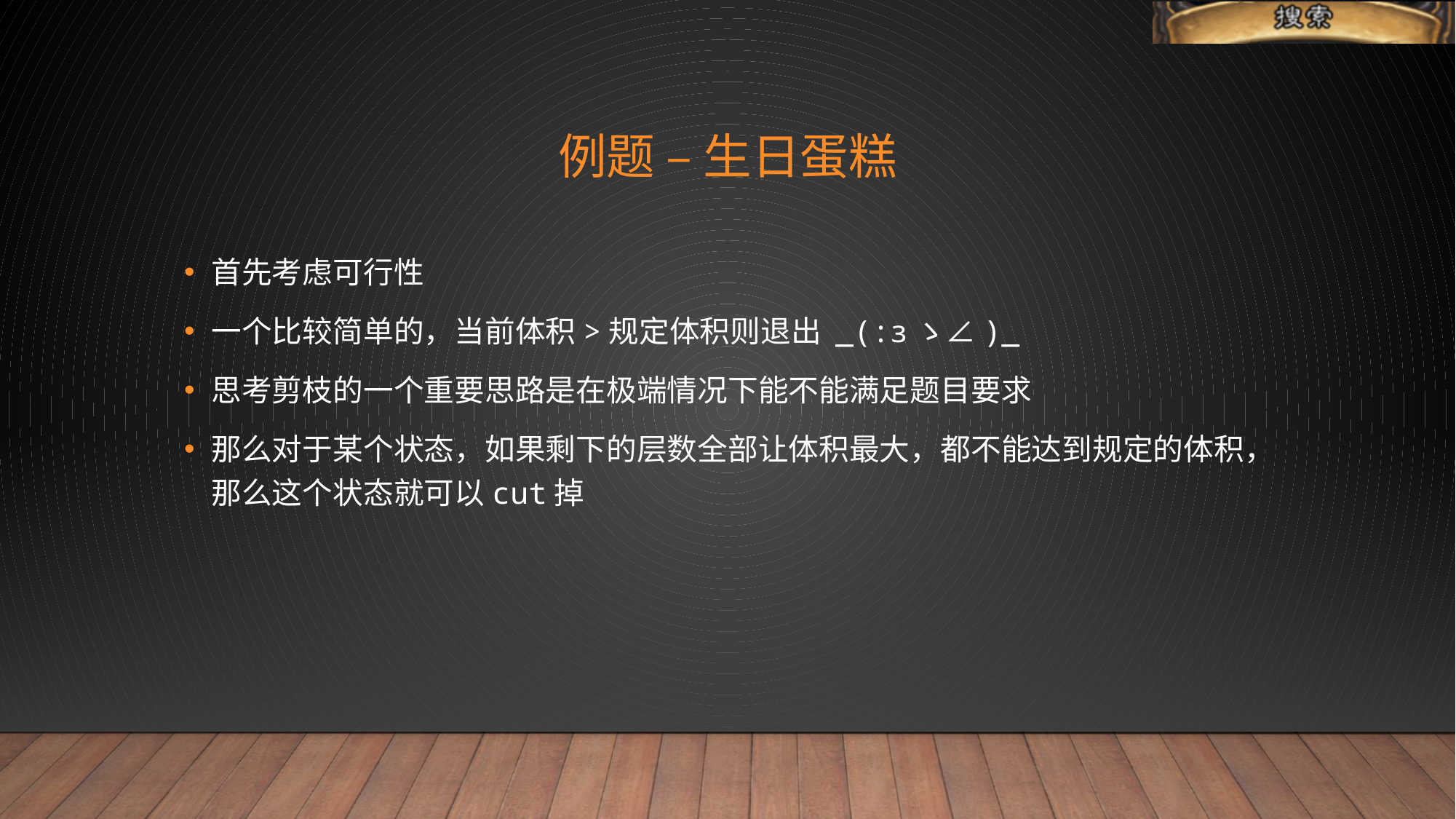

# 例题 – 生日蛋糕
首先考虑可行性
一个比较简单的，当前体积>规定体积则退出 _(:зゝ∠)_
思考剪枝的一个重要思路是在极端情况下能不能满足题目要求
那么对于某个状态，如果剩下的层数全部让体积最大，都不能达到规定的体积，那么这个状态就可以cut掉